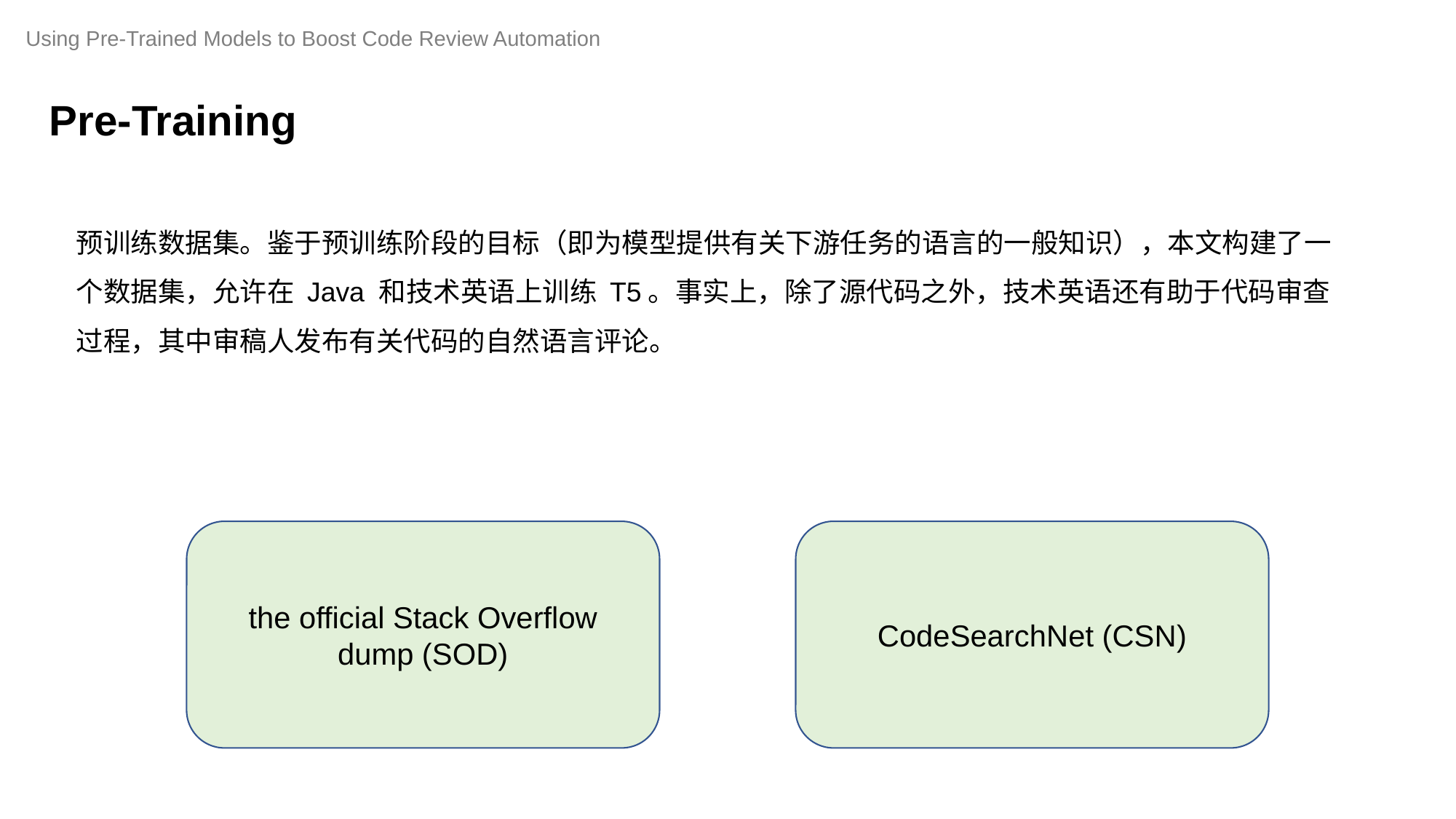

Using Pre-Trained Models to Boost Code Review Automation
Pre-Training
预训练数据集。鉴于预训练阶段的目标（即为模型提供有关下游任务的语言的一般知识），本文构建了一个数据集，允许在 Java 和技术英语上训练 T5。事实上，除了源代码之外，技术英语还有助于代码审查过程，其中审稿人发布有关代码的自然语言评论。
the official Stack Overflow dump (SOD)
CodeSearchNet (CSN)